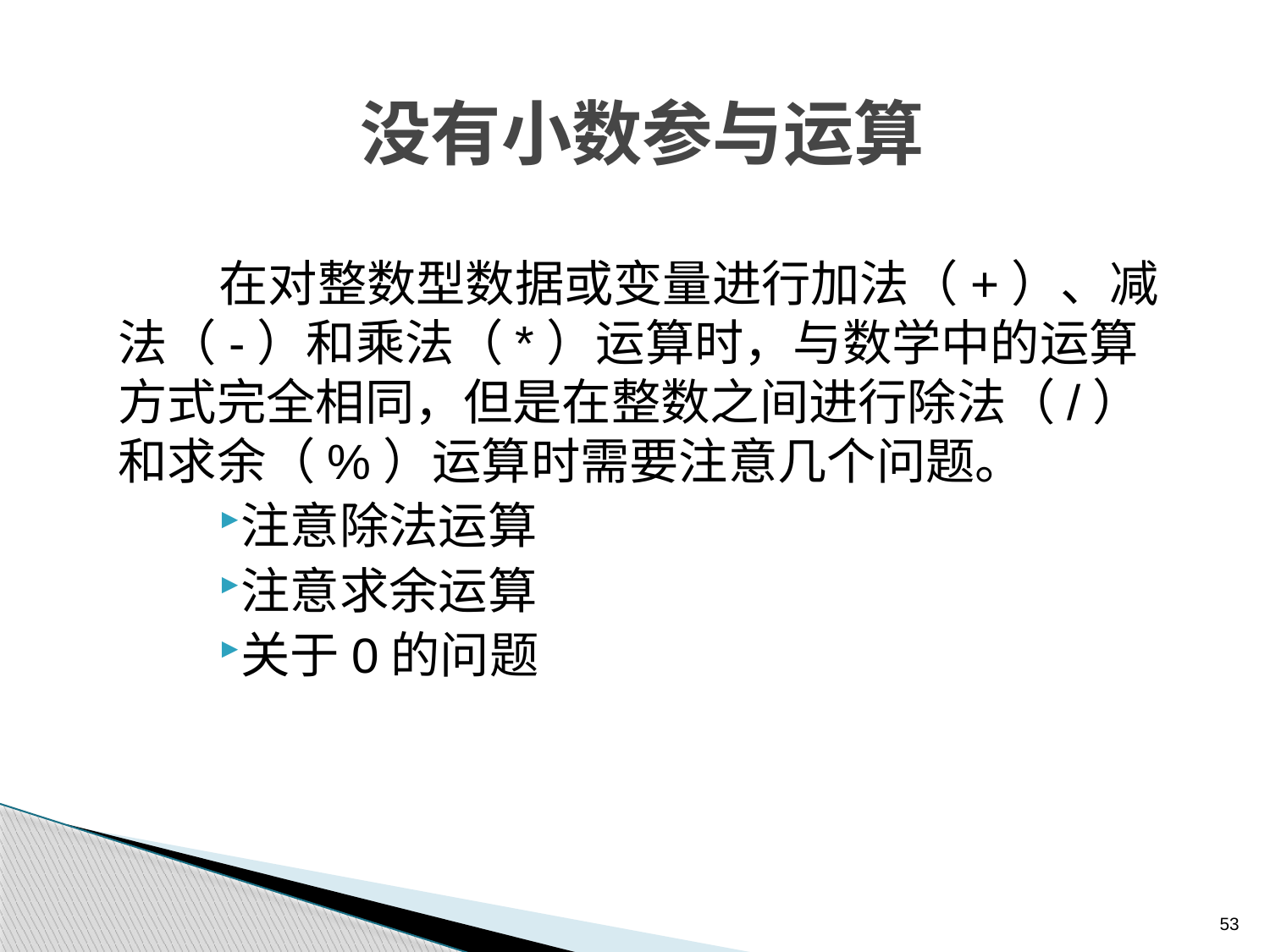

# 没有小数参与运算
在对整数型数据或变量进行加法（+）、减法（-）和乘法（*）运算时，与数学中的运算方式完全相同，但是在整数之间进行除法（/）和求余（%）运算时需要注意几个问题。
注意除法运算
注意求余运算
关于0的问题

53